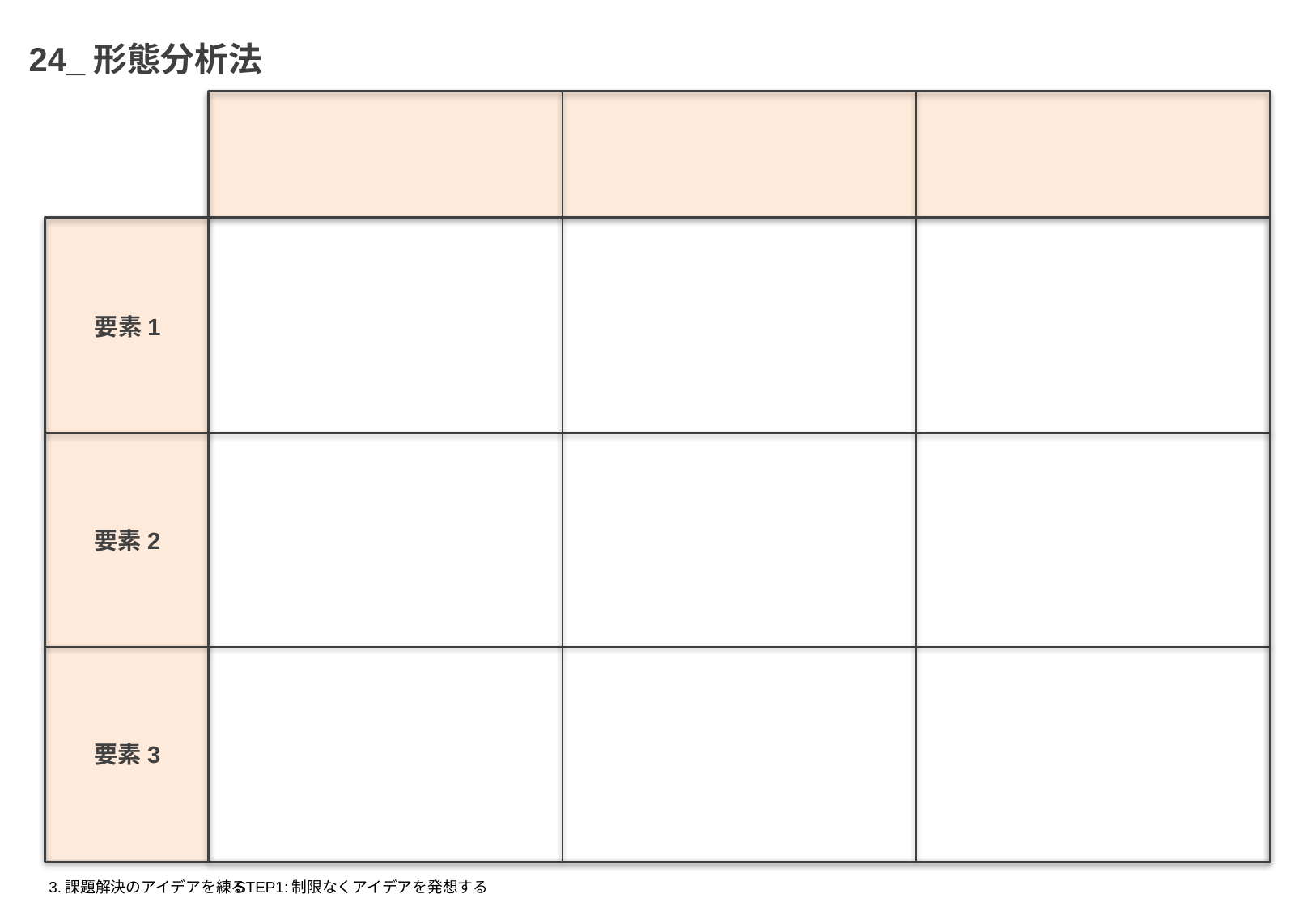

24_形態分析法

要素1
要素2
要素3
3.課題解決のアイデアを練る
STEP1:制限なくアイデアを発想する